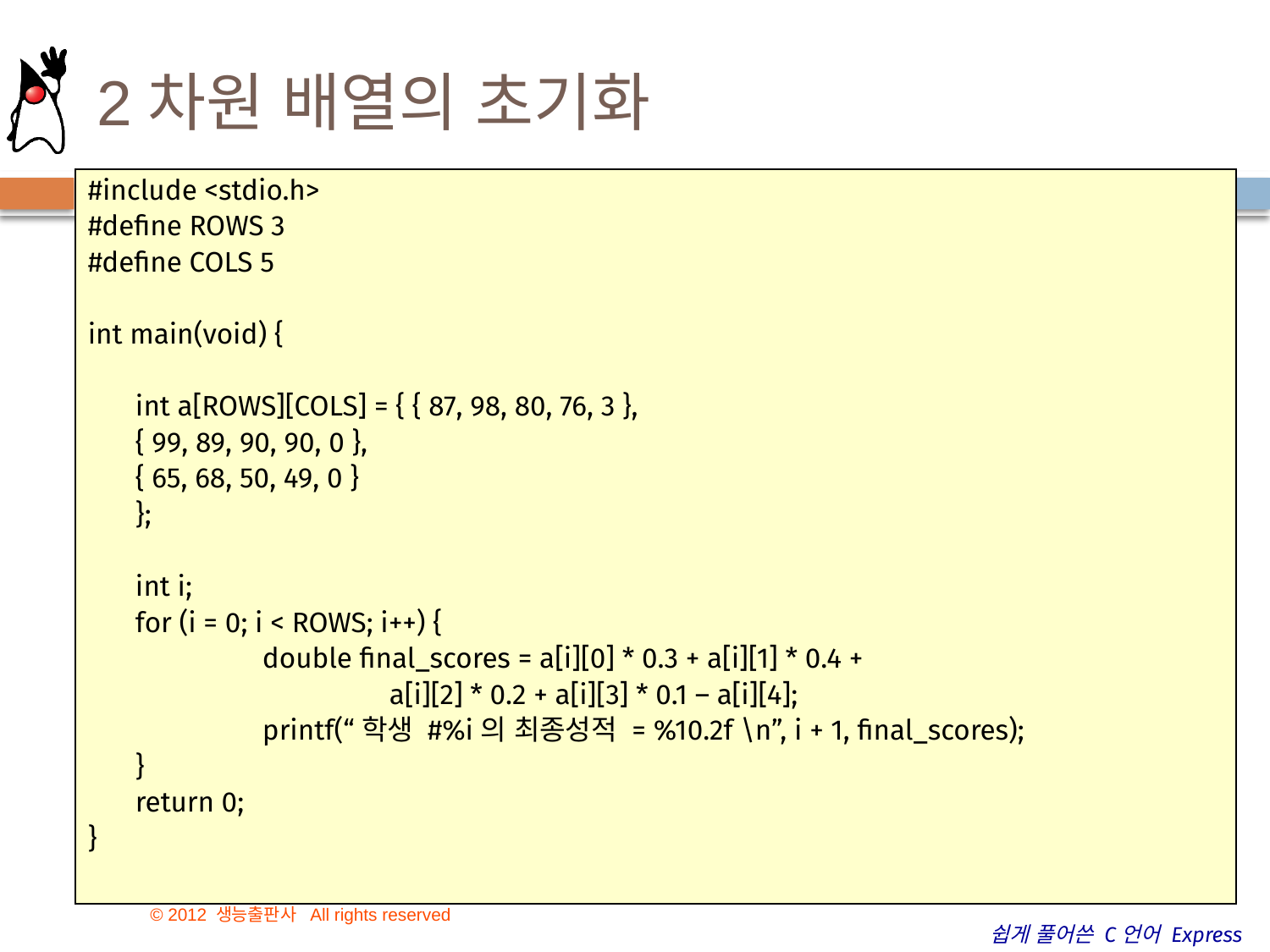

# 2차원 배열의 초기화
#include <stdio.h>
#define ROWS 3
#define COLS 5

int main(void) {

	int a[ROWS][COLS] = { { 87, 98, 80, 76, 3 },
	{ 99, 89, 90, 90, 0 },
	{ 65, 68, 50, 49, 0 }
	};

	int i;
	for (i = 0; i < ROWS; i++) {
		double final_scores = a[i][0] * 0.3 + a[i][1] * 0.4 +
			a[i][2] * 0.2 + a[i][3] * 0.1 – a[i][4];
		printf(“학생 #%i의 최종성적 = %10.2f \n”, i + 1, final_scores);
	}
	return 0;
}